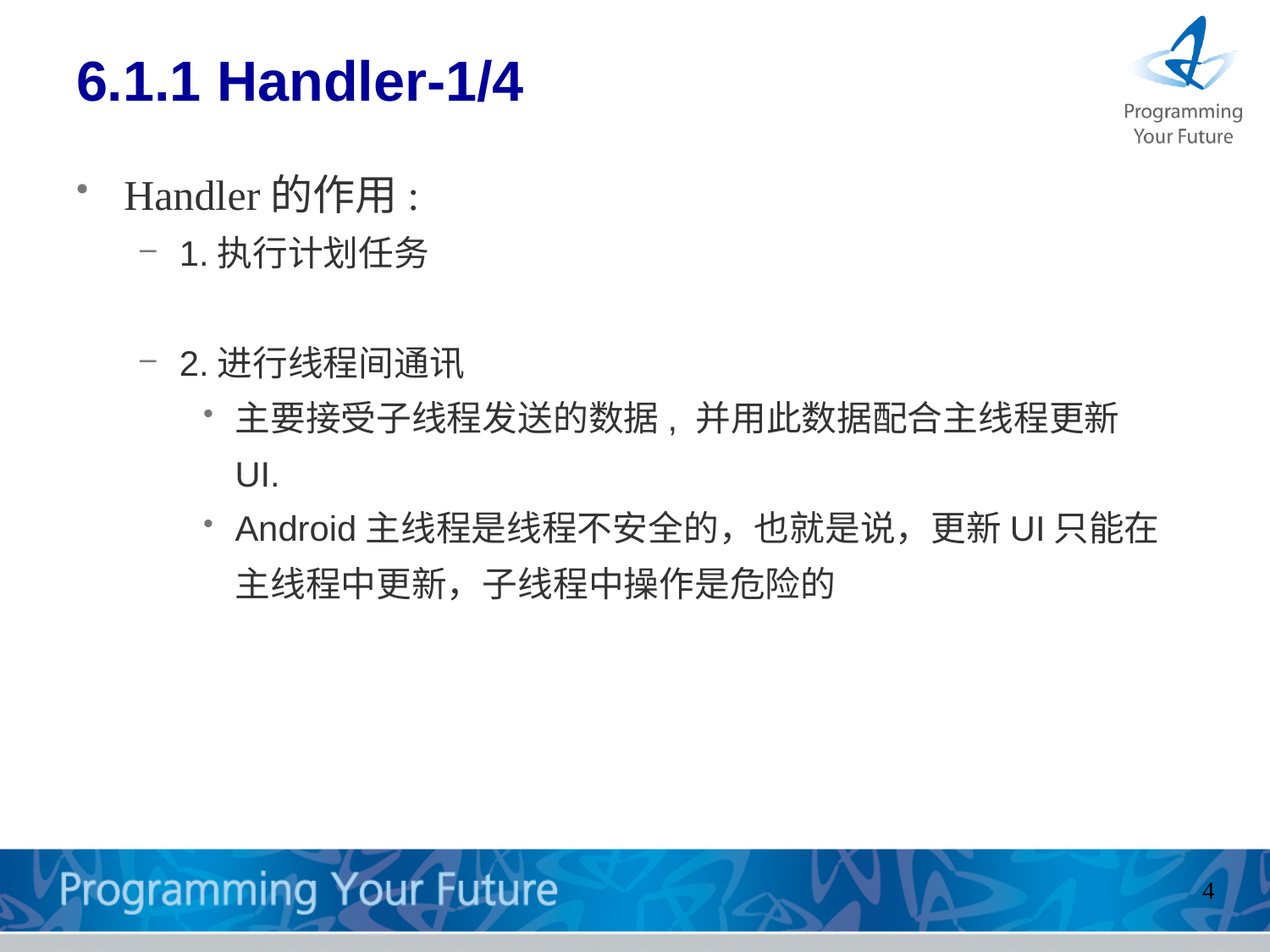

# 6.1.1 Handler-1/4
Handler的作用:
1.执行计划任务

2.进行线程间通讯
主要接受子线程发送的数据, 并用此数据配合主线程更新UI.
Android主线程是线程不安全的，也就是说，更新UI只能在主线程中更新，子线程中操作是危险的